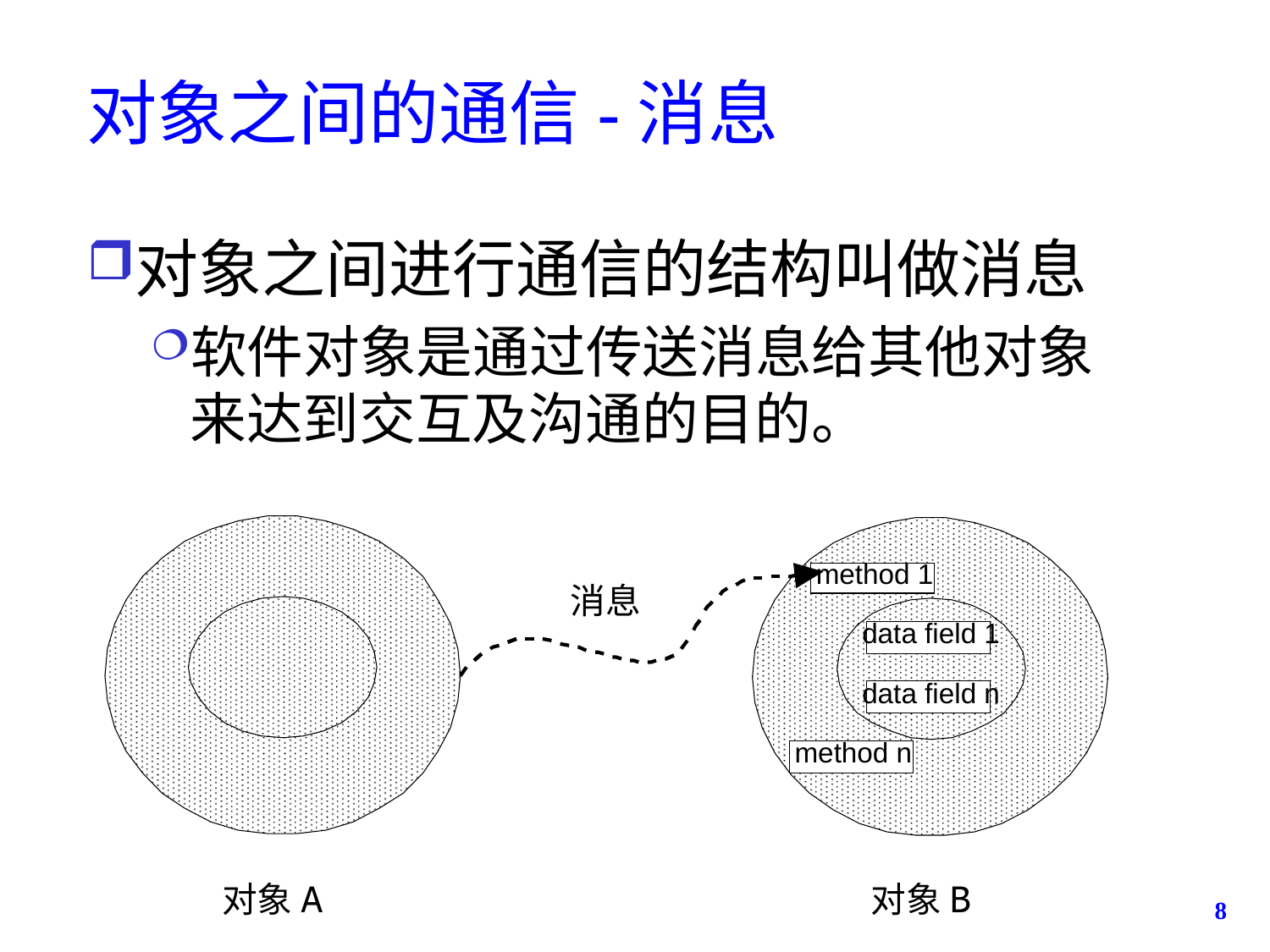

# 对象之间的通信-消息
对象之间进行通信的结构叫做消息
软件对象是通过传送消息给其他对象来达到交互及沟通的目的。

method 1

消息

data field 1

data field n

method n

对象A
对象B
8